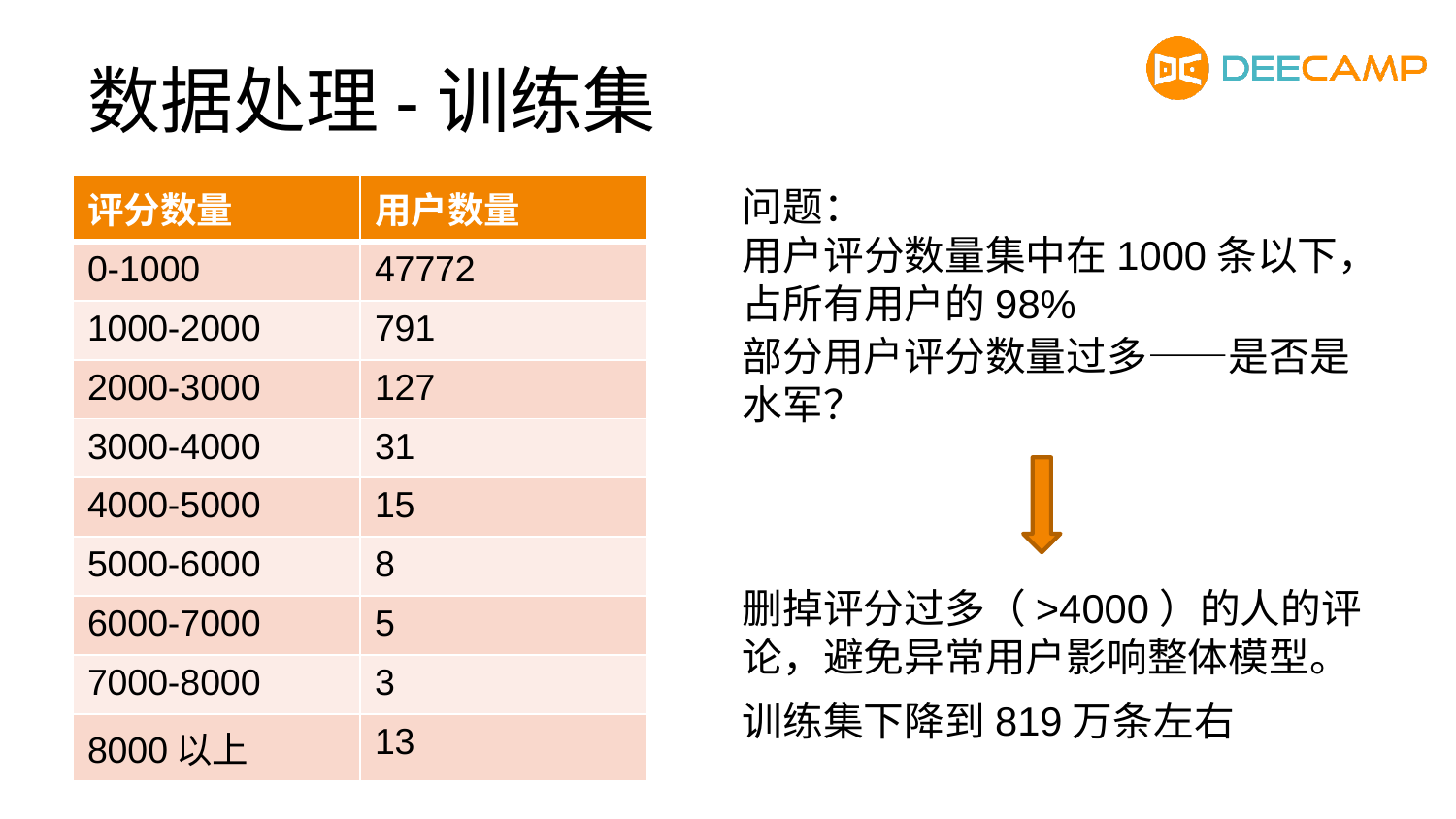

# 数据处理-训练集
| 评分数量 | 用户数量 |
| --- | --- |
| 0-1000 | 47772 |
| 1000-2000 | 791 |
| 2000-3000 | 127 |
| 3000-4000 | 31 |
| 4000-5000 | 15 |
| 5000-6000 | 8 |
| 6000-7000 | 5 |
| 7000-8000 | 3 |
| 8000以上 | 13 |
问题：
用户评分数量集中在1000条以下，占所有用户的98%
部分用户评分数量过多——是否是水军？

删掉评分过多（>4000）的人的评论，避免异常用户影响整体模型。
训练集下降到819万条左右